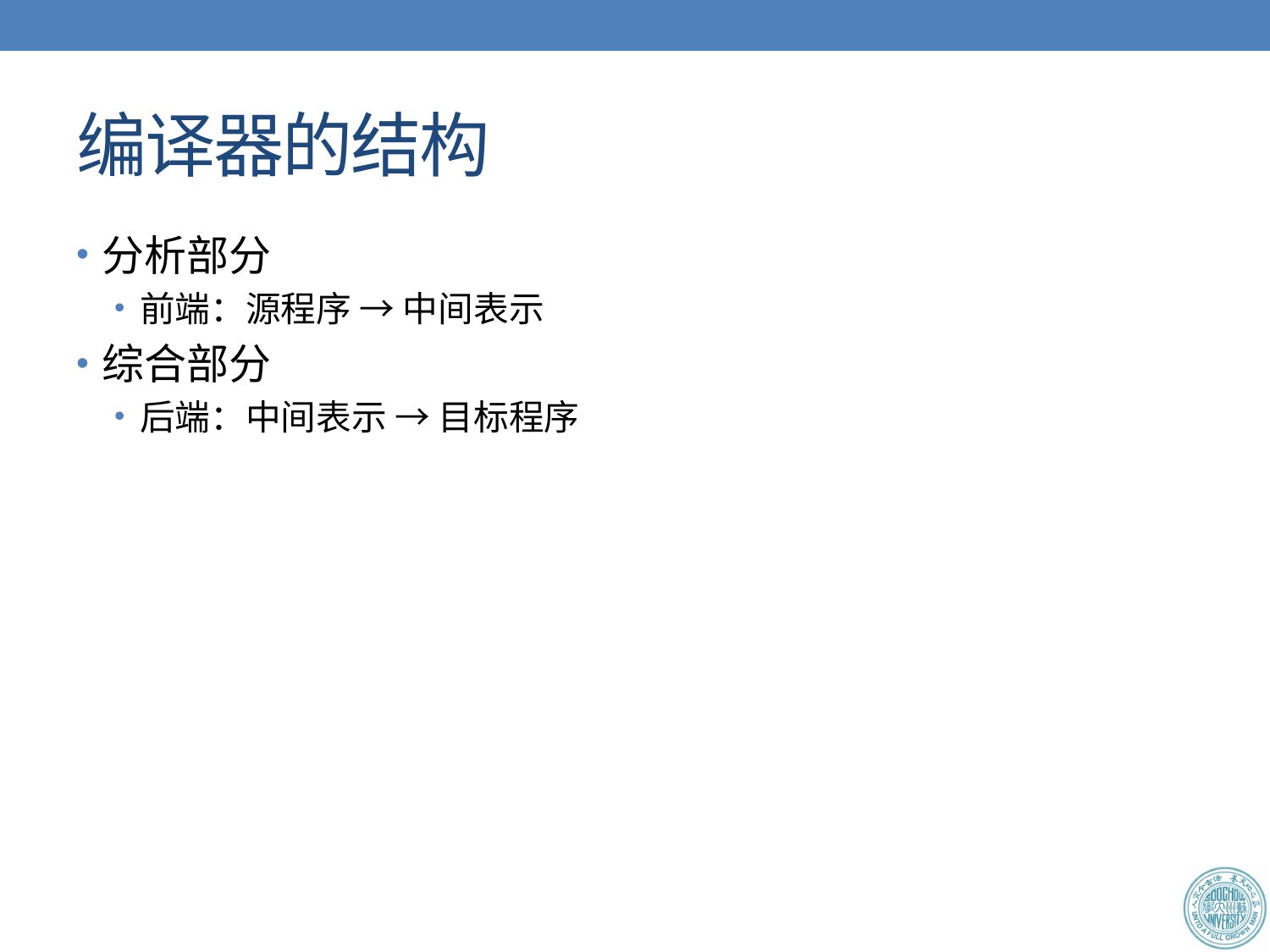

# 编译器的结构
分析部分
前端：源程序 → 中间表示
综合部分
后端：中间表示 → 目标程序